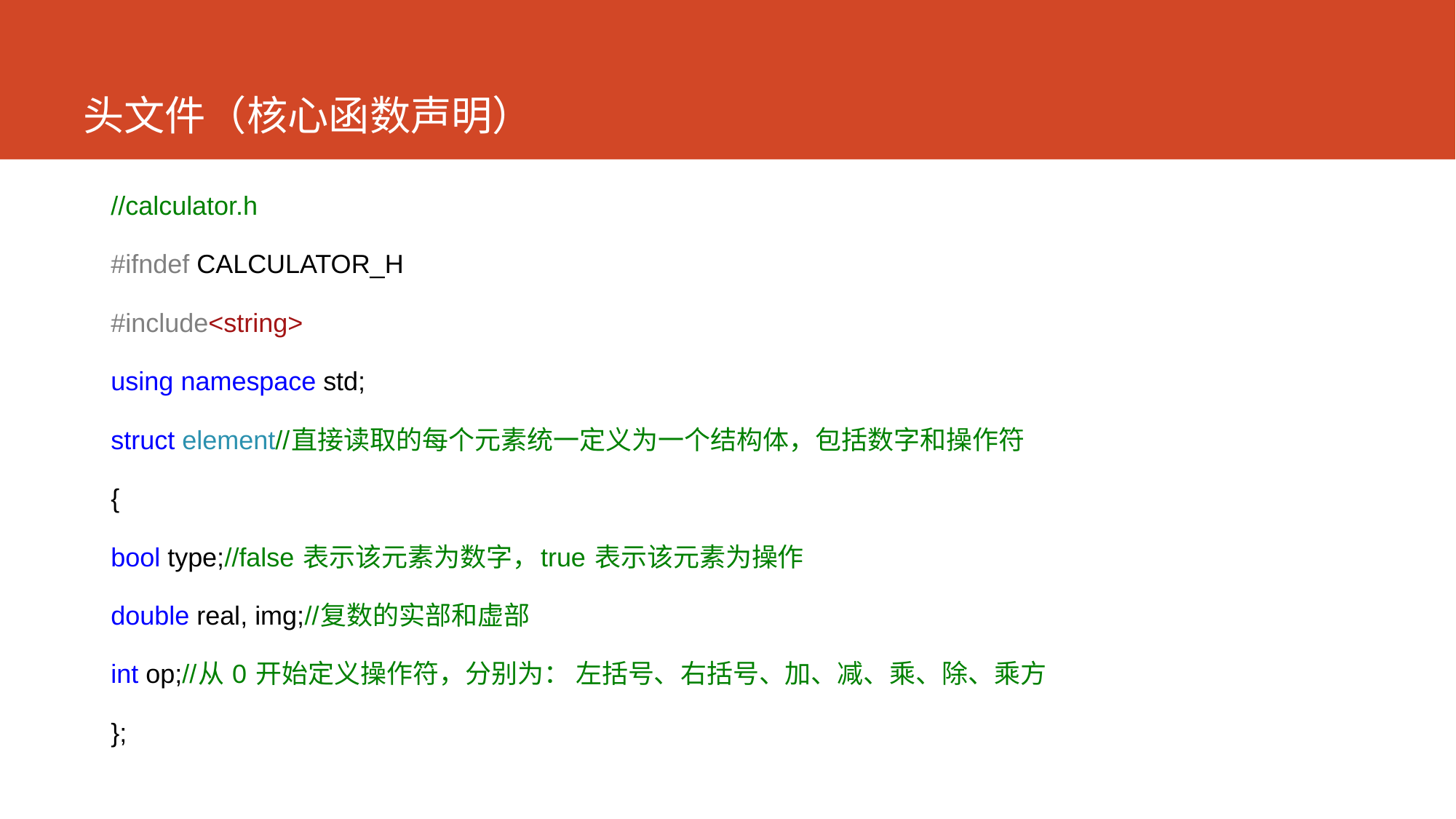

# 头文件（核心函数声明）
//calculator.h
#ifndef CALCULATOR_H
#include<string>
using namespace std;
struct element//直接读取的每个元素统一定义为一个结构体，包括数字和操作符
{
bool type;//false 表示该元素为数字，true 表示该元素为操作
double real, img;//复数的实部和虚部
int op;//从 0 开始定义操作符，分别为： 左括号、右括号、加、减、乘、除、乘方
};